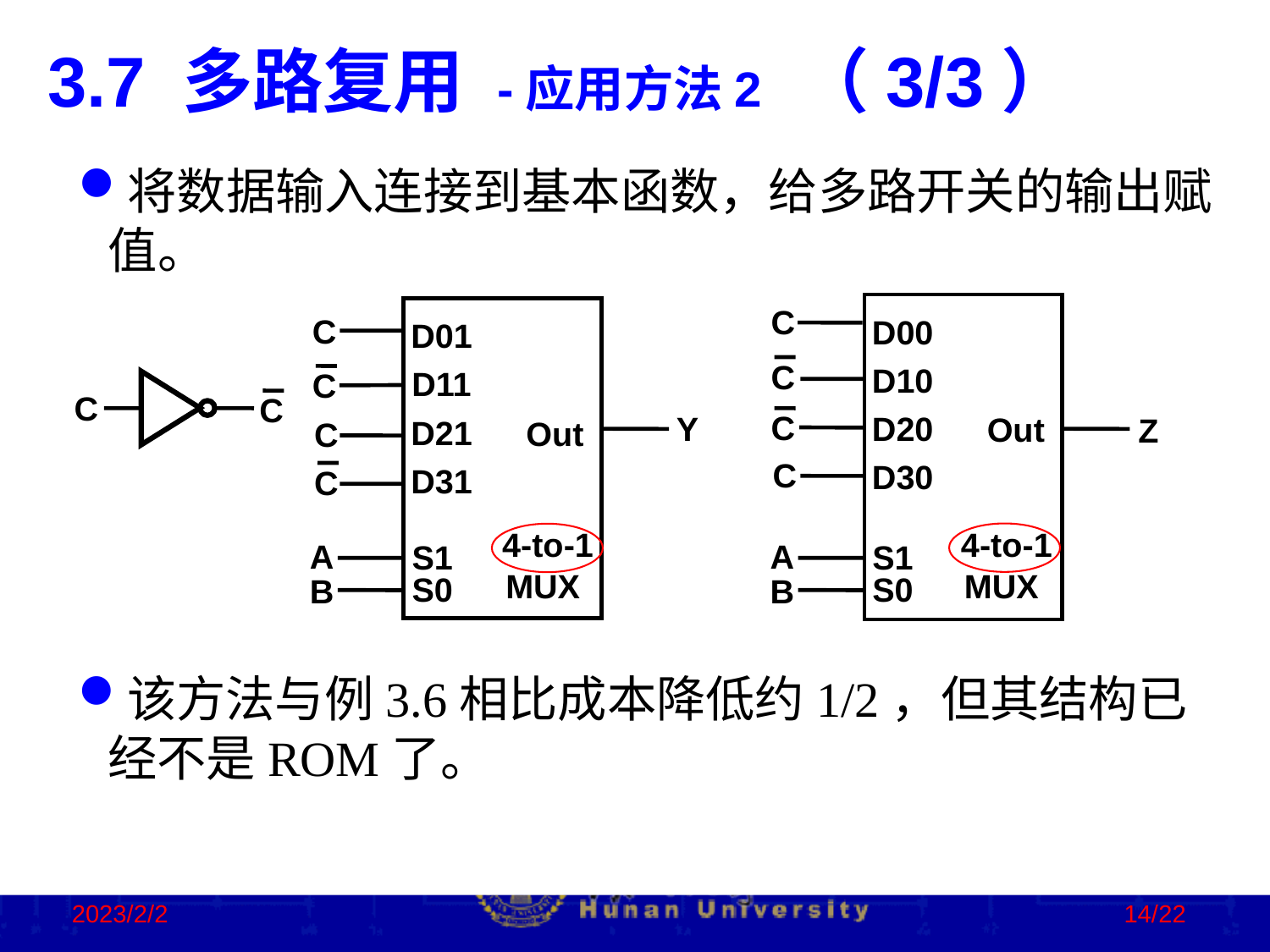

3.7 多路复用 -应用方法2 （3/3）
将数据输入连接到基本函数，给多路开关的输出赋值。

C
C
D00
D01

C

D10
D11
C

C
C

C

D20

Y
Out
Z
D21
Out
C

C
D30
D31
C

4-to-1
4-to-1
A
A
S1
S1

MUX
MUX
S0
S0
B
B

该方法与例3.6相比成本降低约1/2，但其结构已经不是ROM了。
2023/2/2
14/22